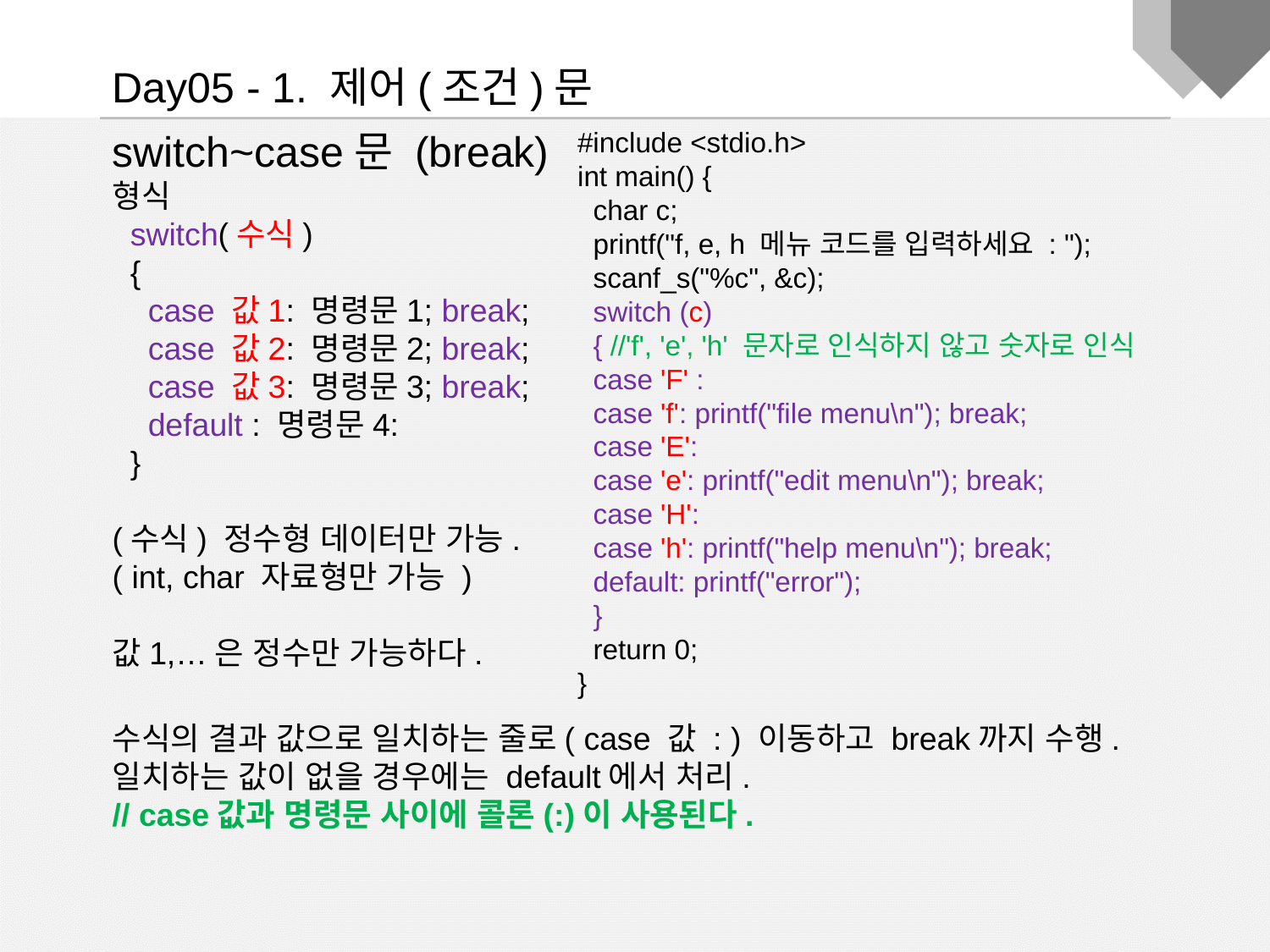

Day05 - 1. 제어(조건)문
switch~case문 (break)
형식
  switch(수식)
  {
    case 값1: 명령문1; break;
    case 값2: 명령문2; break;
    case 값3: 명령문3; break;
    default : 명령문4:
  }

(수식) 정수형 데이터만 가능.
( int, char 자료형만 가능 )

값1,…은 정수만 가능하다.
#include <stdio.h>
int main() {
  char c;
  printf("f, e, h 메뉴 코드를 입력하세요 : ");
  scanf_s("%c", &c);
  switch (c)
  { //'f', 'e', 'h' 문자로 인식하지 않고 숫자로 인식
  case 'F' :
  case 'f': printf("file menu\n"); break;
  case 'E':
  case 'e': printf("edit menu\n"); break;
  case 'H':
  case 'h': printf("help menu\n"); break;
  default: printf("error");
  }
  return 0;
}
수식의 결과 값으로 일치하는 줄로( case 값 : ) 이동하고 break까지 수행.
일치하는 값이 없을 경우에는 default에서 처리.
// case값과 명령문 사이에 콜론(:)이 사용된다.